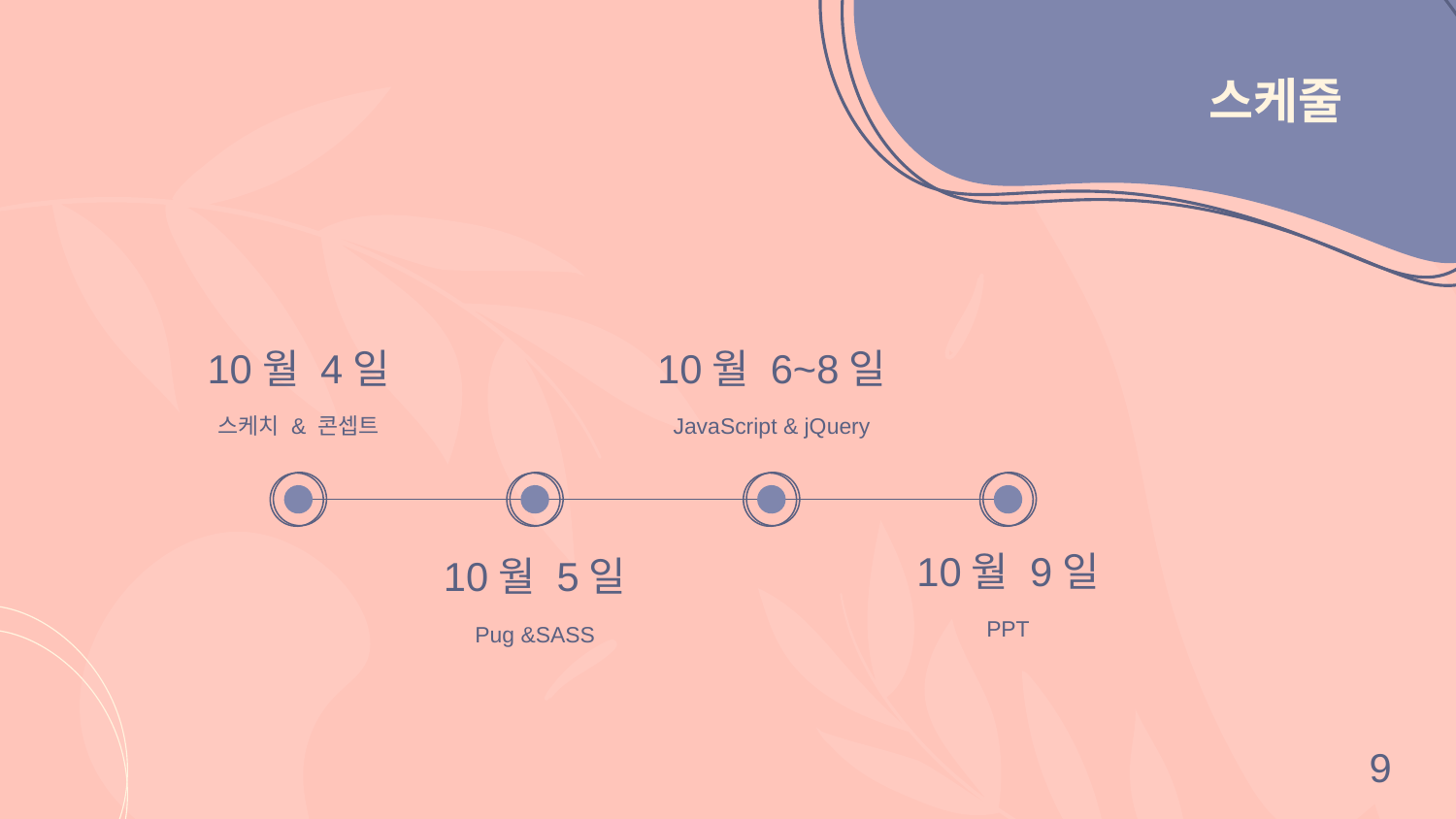

# 스케줄
10월 4일
10월 6~8일
스케치 & 콘셉트
JavaScript & jQuery

10월 9일
10월 5일
PPT
Pug &SASS
9